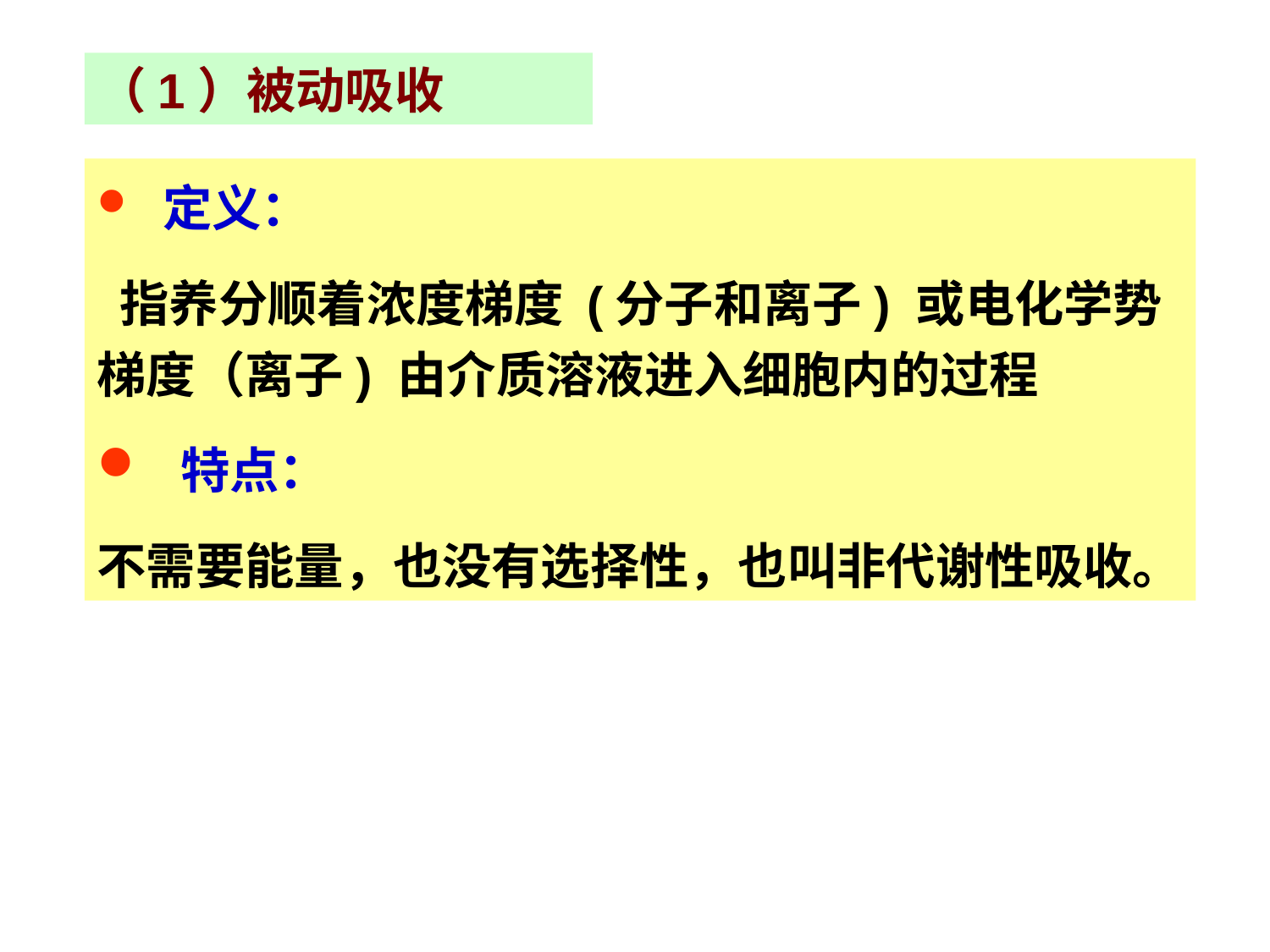

（1）被动吸收
  定义：
 指养分顺着浓度梯度 (分子和离子) 或电化学势梯度（离子) 由介质溶液进入细胞内的过程
  特点：
不需要能量，也没有选择性，也叫非代谢性吸收。